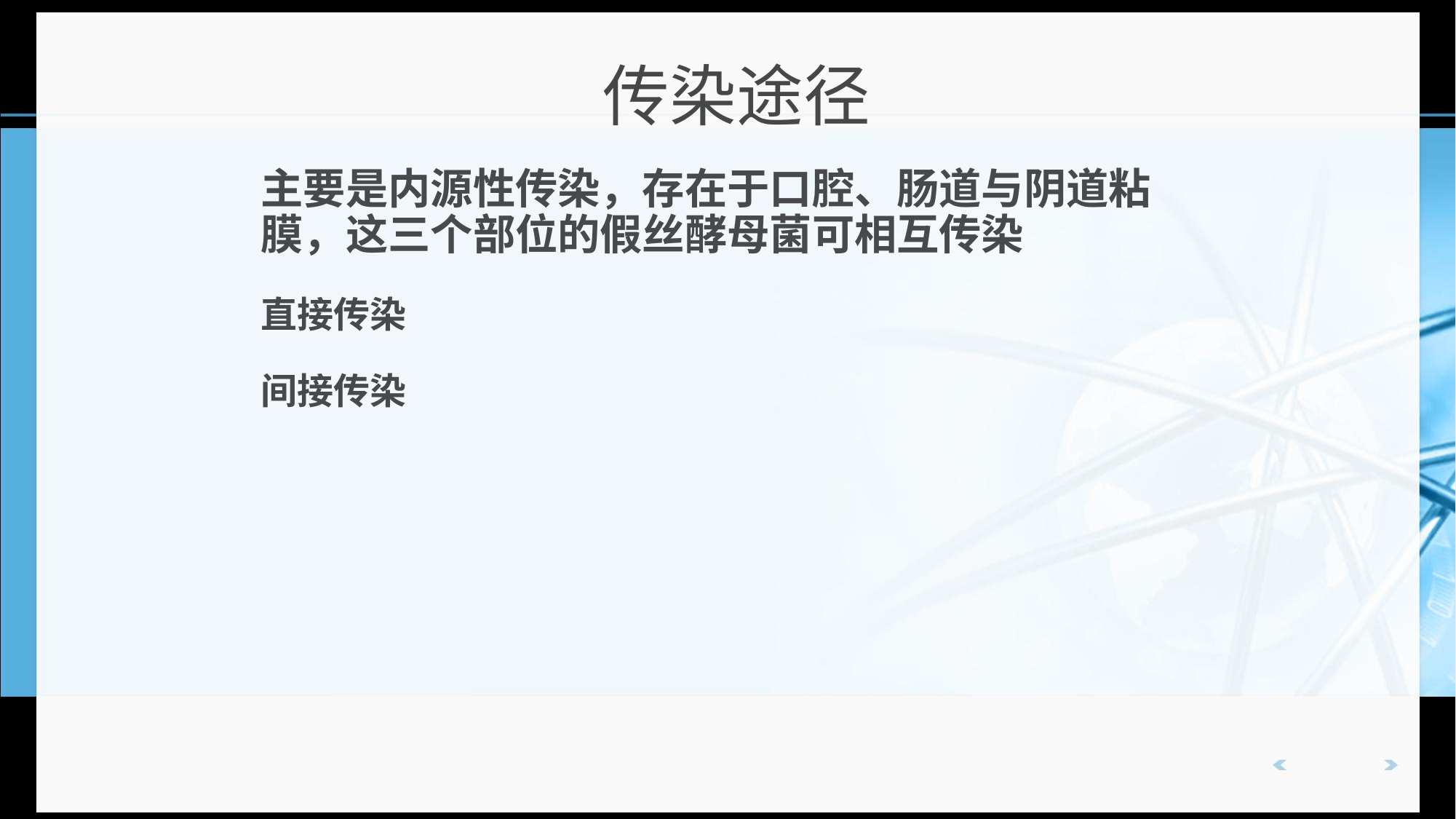

# 传染途径
主要是内源性传染，存在于口腔、肠道与阴道粘膜，这三个部位的假丝酵母菌可相互传染
直接传染
间接传染